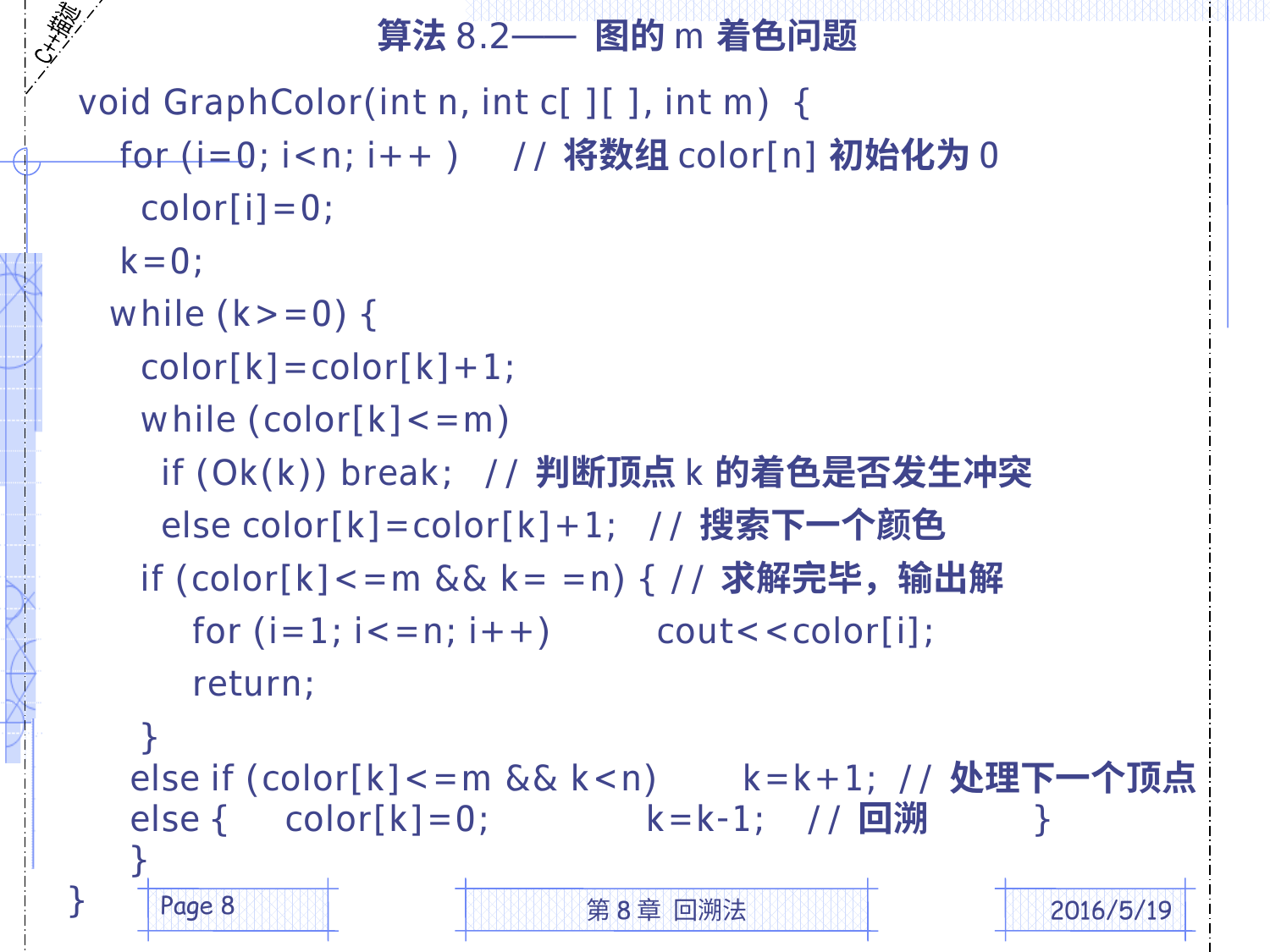

算法8.2—— 图的m着色问题
    void GraphColor(int n, int c[ ][ ], int m)  {
        for (i=0; i<n; i++ )     //将数组color[n]初始化为0
          color[i]=0;
        k=0;
       while (k>=0) {
          color[k]=color[k]+1;
          while (color[k]<=m)
            if (Ok(k)) break;   //判断顶点k的着色是否发生冲突
            else color[k]=color[k]+1;   //搜索下一个颜色
          if (color[k]<=m && k= =n) { //求解完毕，输出解
               for (i=1; i<=n; i++)          cout<<color[i];
               return;
          }
         else if (color[k]<=m && k<n)        k=k+1;  //处理下一个顶点
         else {     color[k]=0;               k=k-1;    //回溯            }
         }
   }

C++描述
Page 8
第8章  回溯法
2016/5/19